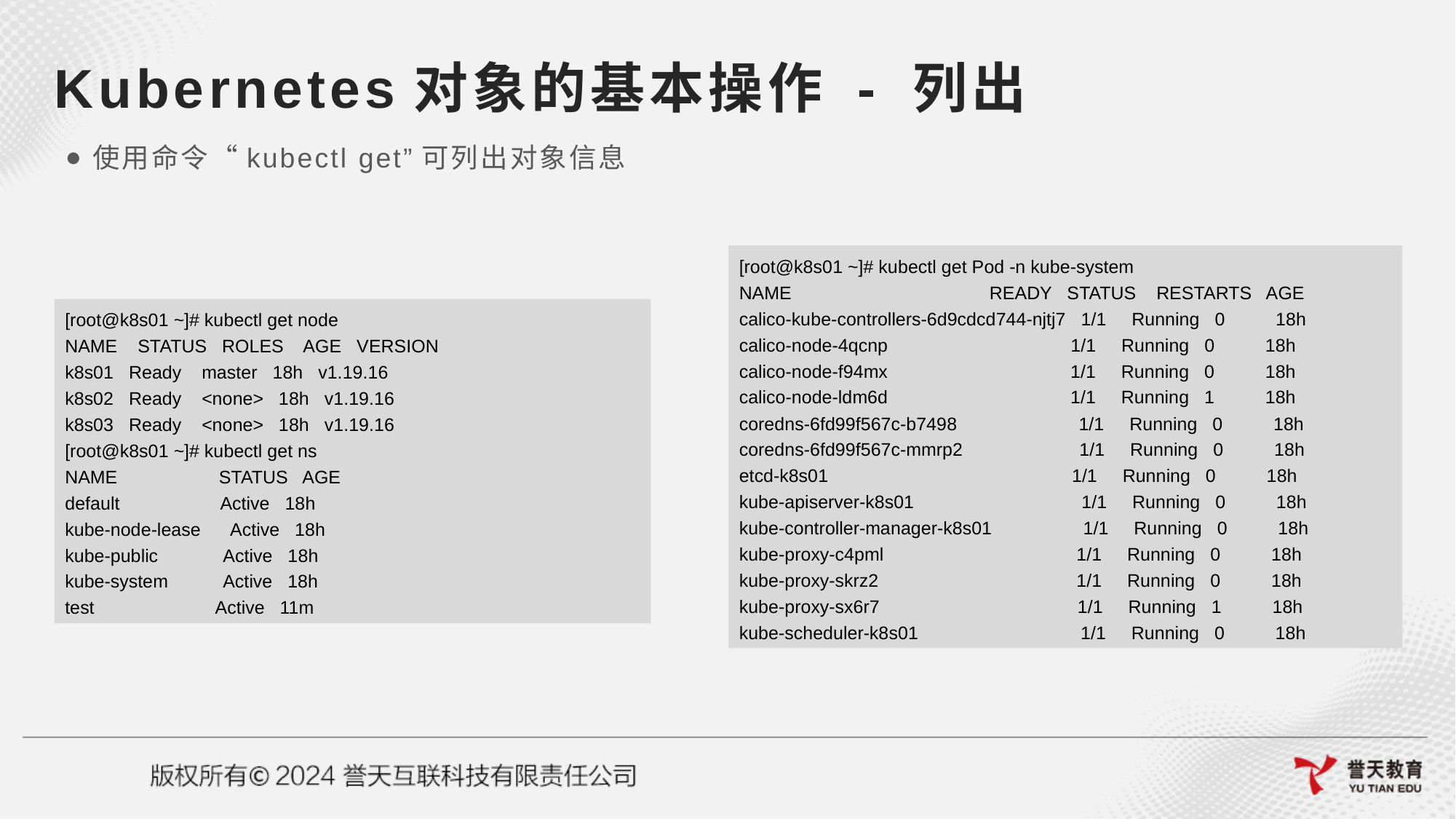

# Kubernetes对象的基本操作 - 列出
使用命令“kubectl get”可列出对象信息

[root@k8s01 ~]# kubectl get Pod -n kube-system
NAME                                       READY   STATUS    RESTARTS   AGE
calico-kube-controllers-6d9cdcd744-njtj7   1/1     Running   0          18h
calico-node-4qcnp                                    1/1     Running   0          18h
calico-node-f94mx                                    1/1     Running   0          18h
calico-node-ldm6d                                    1/1     Running   1          18h
coredns-6fd99f567c-b7498                        1/1     Running   0          18h
coredns-6fd99f567c-mmrp2                       1/1     Running   0          18h
etcd-k8s01                                                1/1     Running   0          18h
kube-apiserver-k8s01                                 1/1     Running   0          18h
kube-controller-manager-k8s01                  1/1     Running   0          18h
kube-proxy-c4pml                                      1/1     Running   0          18h
kube-proxy-skrz2                                       1/1     Running   0          18h
kube-proxy-sx6r7                                       1/1     Running   1          18h
kube-scheduler-k8s01                                1/1     Running   0          18h
[root@k8s01 ~]# kubectl get node
NAME    STATUS   ROLES    AGE   VERSION
k8s01   Ready    master   18h   v1.19.16
k8s02   Ready    <none>   18h   v1.19.16
k8s03   Ready    <none>   18h   v1.19.16
[root@k8s01 ~]# kubectl get ns
NAME                    STATUS   AGE
default                    Active   18h
kube-node-lease      Active   18h
kube-public             Active   18h
kube-system           Active   18h
test                        Active   11m